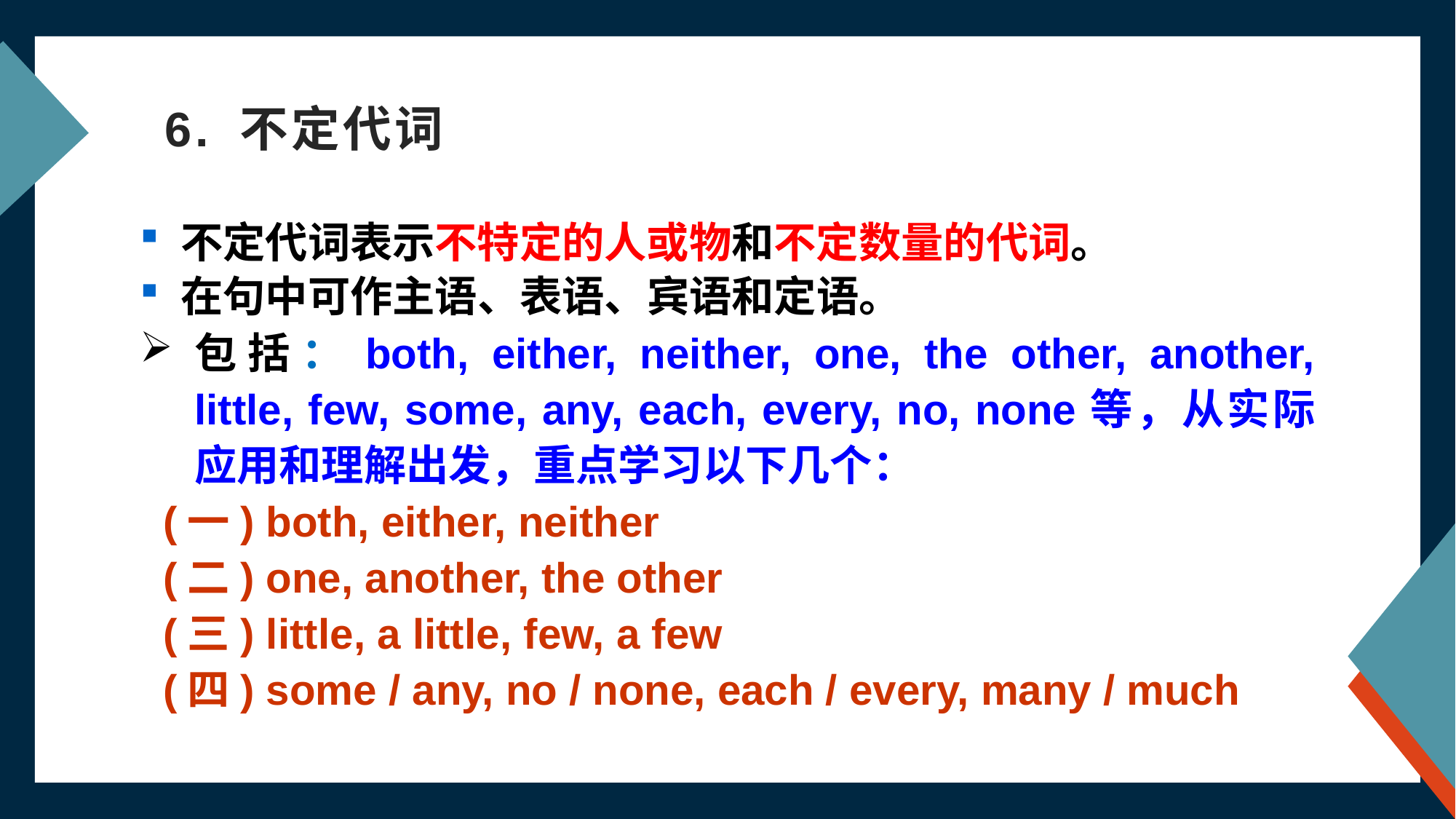

# 6. 不定代词
不定代词表示不特定的人或物和不定数量的代词。
在句中可作主语、表语、宾语和定语。
包括：both, either, neither, one, the other, another, little, few, some, any, each, every, no, none等，从实际应用和理解出发，重点学习以下几个：
  (一) both, either, neither
  (二) one, another, the other
  (三) little, a little, few, a few
  (四) some / any, no / none, each / every, many / much